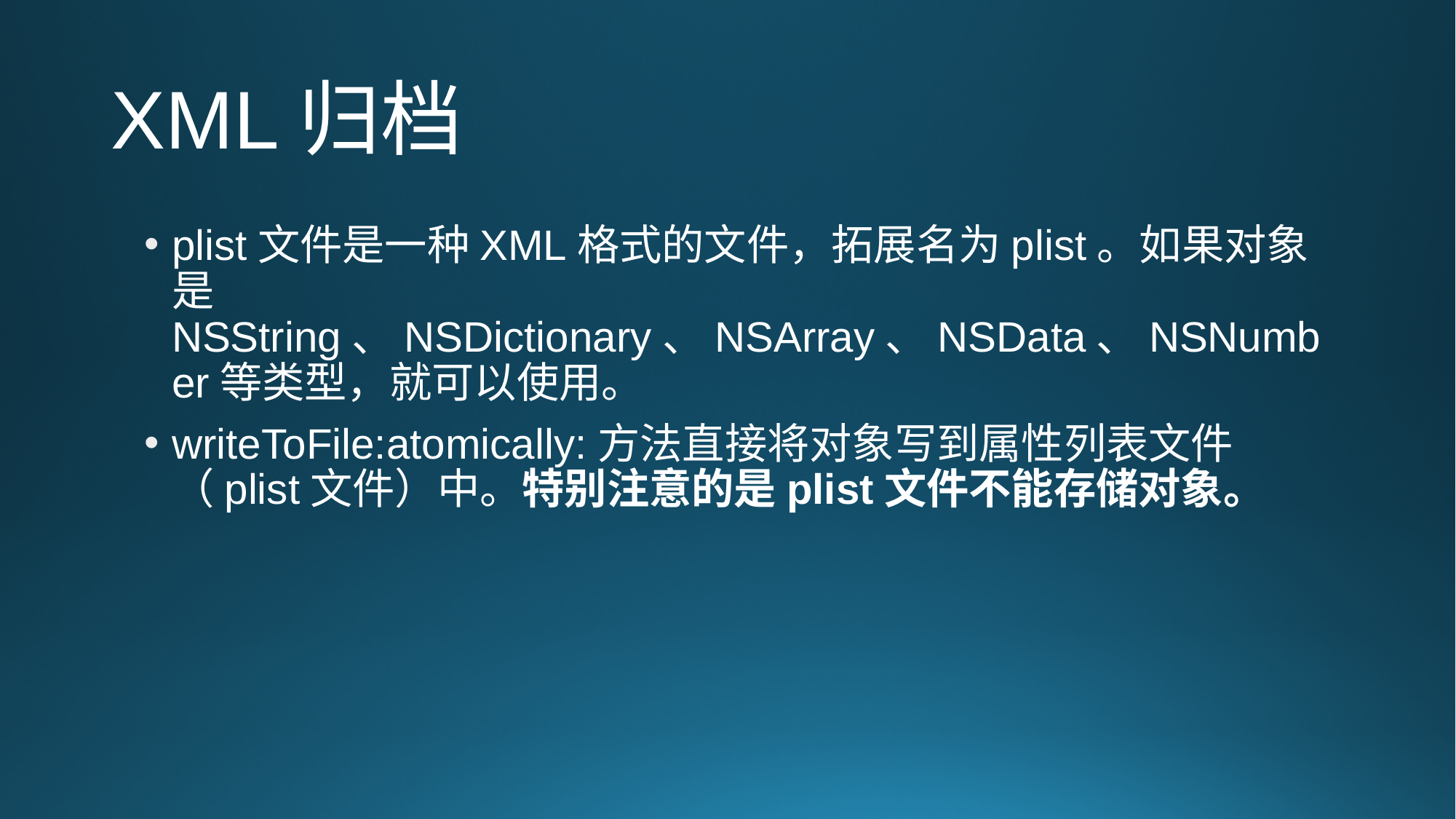

# XML归档
plist文件是一种XML格式的文件，拓展名为plist。如果对象是NSString、NSDictionary、NSArray、NSData、NSNumber等类型，就可以使用。
writeToFile:atomically:方法直接将对象写到属性列表文件（plist文件）中。特别注意的是plist文件不能存储对象。